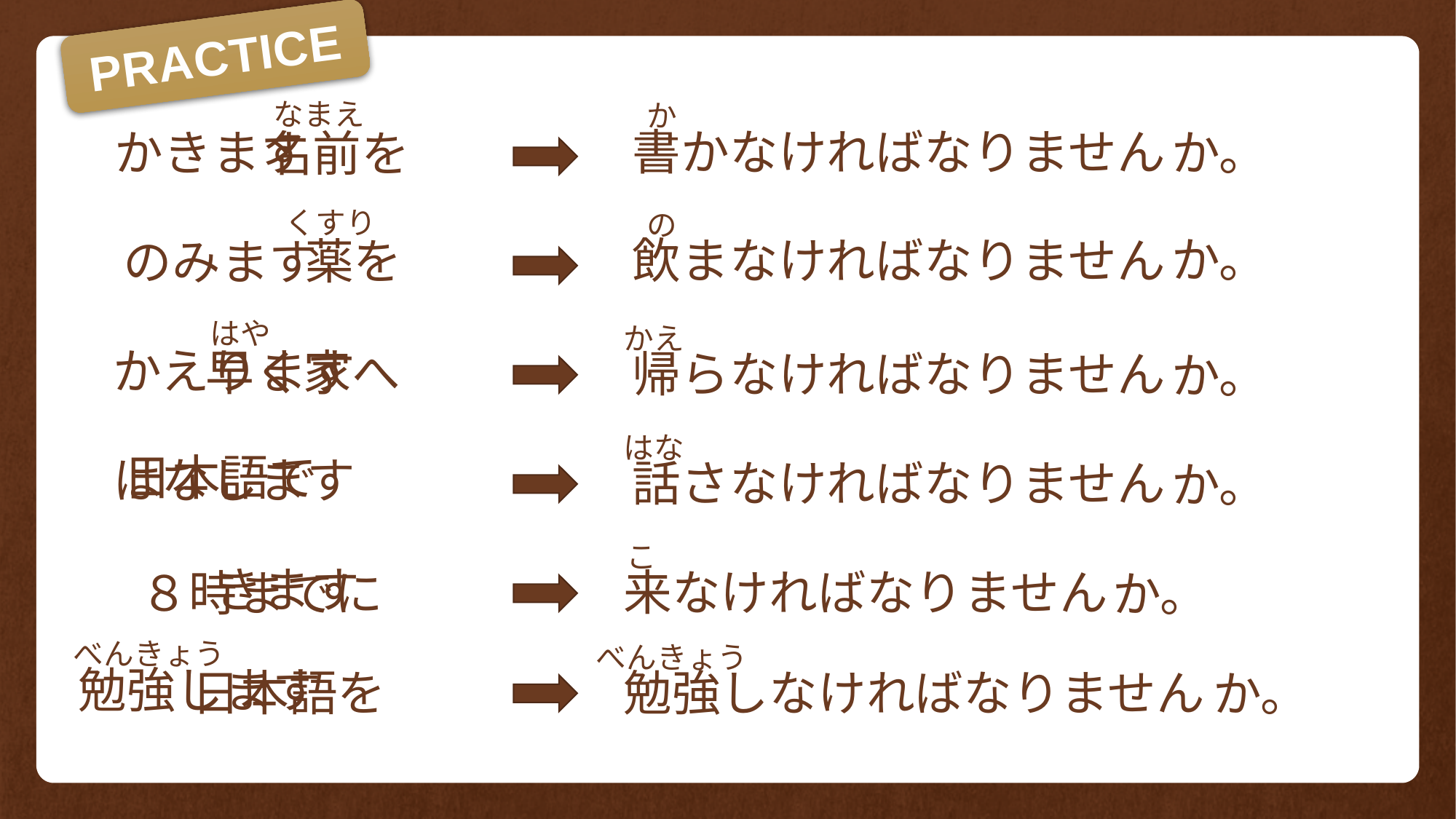

PRACTICE
なまえ
か
書かなければなりません
かきます
か。
名前を

くすり
の
か。
飲まなければなりません
薬を
のみます

はや
かえ
かえります
早く家へ
帰らなければなりません
か。

はな
日本語で
はなします
話さなければなりません
か。

こ
きます
来なければなりません
８時までに
か。

べんきょう
べんきょう
勉強します
日本語を
勉強しなければなりません
か。